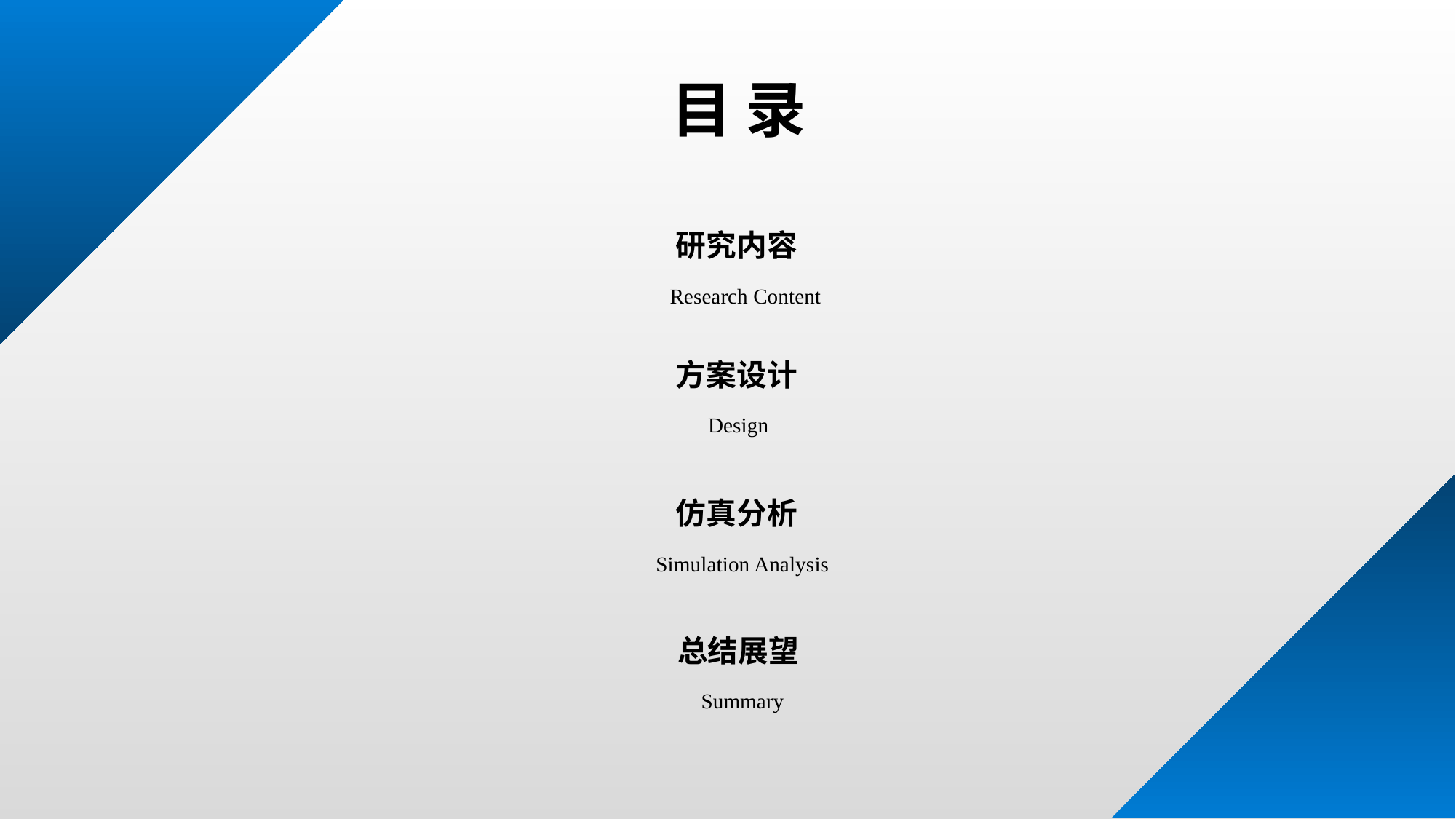

目 录
研究内容
Research Content
方案设计
Design

仿真分析
Simulation Analysis
总结展望
Summary